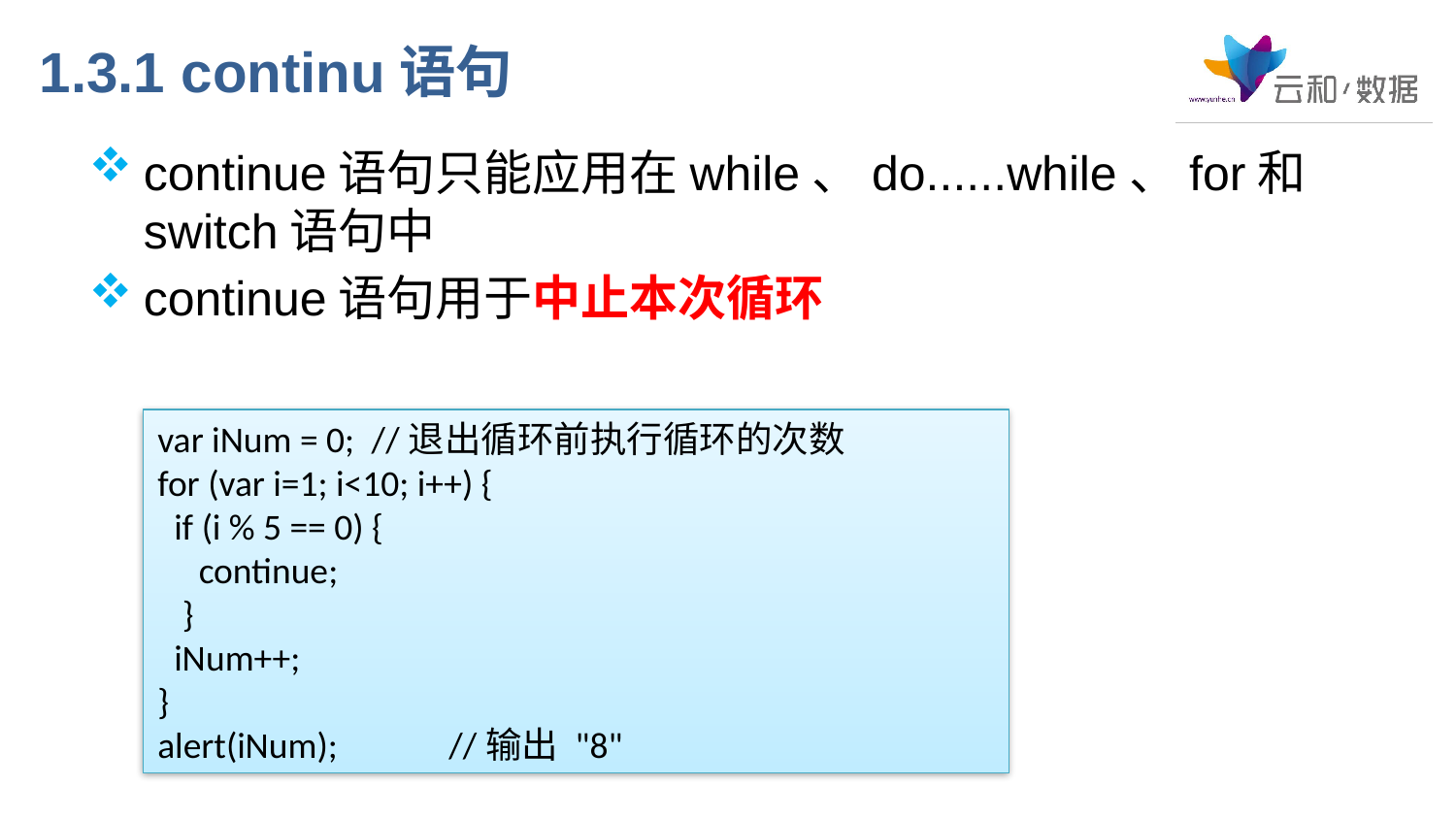

# 1.3.1 continu语句
continue语句只能应用在while、do......while、for和switch语句中
continue语句用于中止本次循环
var iNum = 0;  //退出循环前执行循环的次数
for (var i=1; i<10; i++) {
  if (i % 5 == 0) {
     continue;
   }
  iNum++;
}
alert(iNum);	//输出 "8"
14